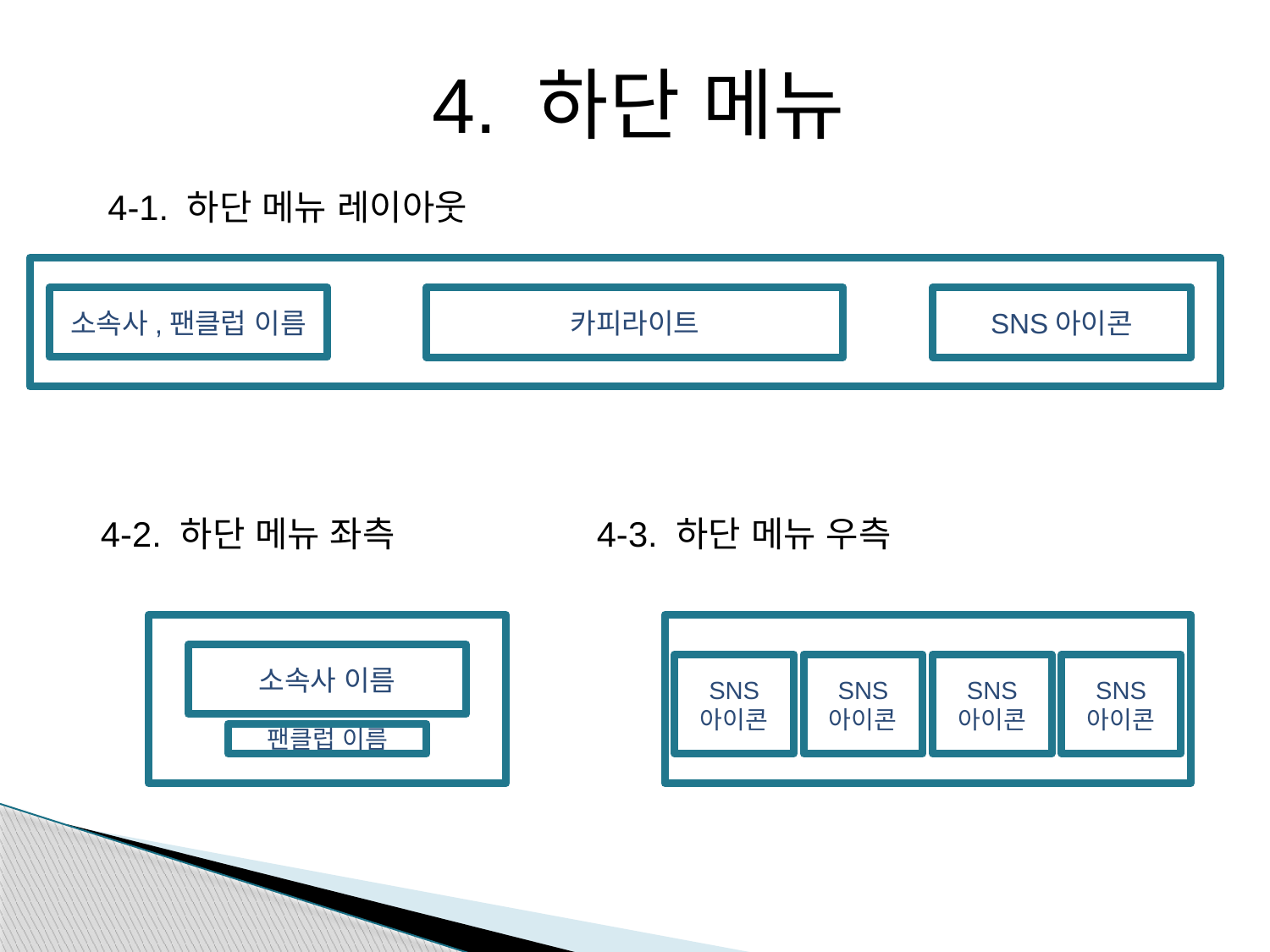

4. 하단 메뉴
4-1. 하단 메뉴 레이아웃

소속사,팬클럽 이름
카피라이트
SNS아이콘
4-2. 하단 메뉴 좌측
4-3. 하단 메뉴 우측

소속사 이름
SNS
아이콘
SNS
아이콘
SNS
아이콘
SNS
아이콘
팬클럽 이름